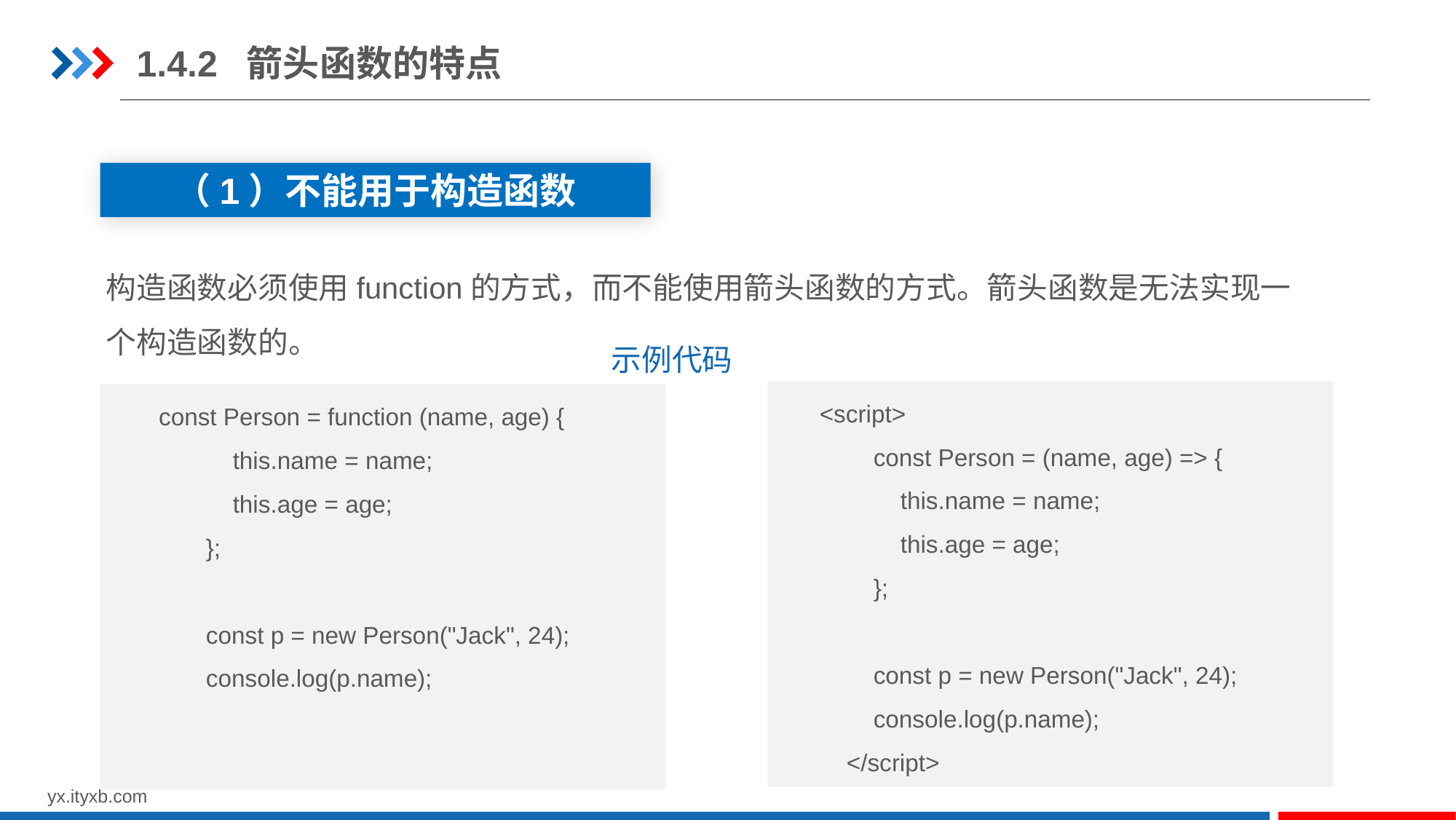

1.4.2  箭头函数的特点
（1）不能用于构造函数
构造函数必须使用function的方式，而不能使用箭头函数的方式。箭头函数是无法实现一个构造函数的。
示例代码
<script>
        const Person = (name, age) => {
            this.name = name;
            this.age = age;
        };

        const p = new Person("Jack", 24);
        console.log(p.name);
    </script>

 const Person = function (name, age) {
            this.name = name;
            this.age = age;
        };

        const p = new Person("Jack", 24);
        console.log(p.name);